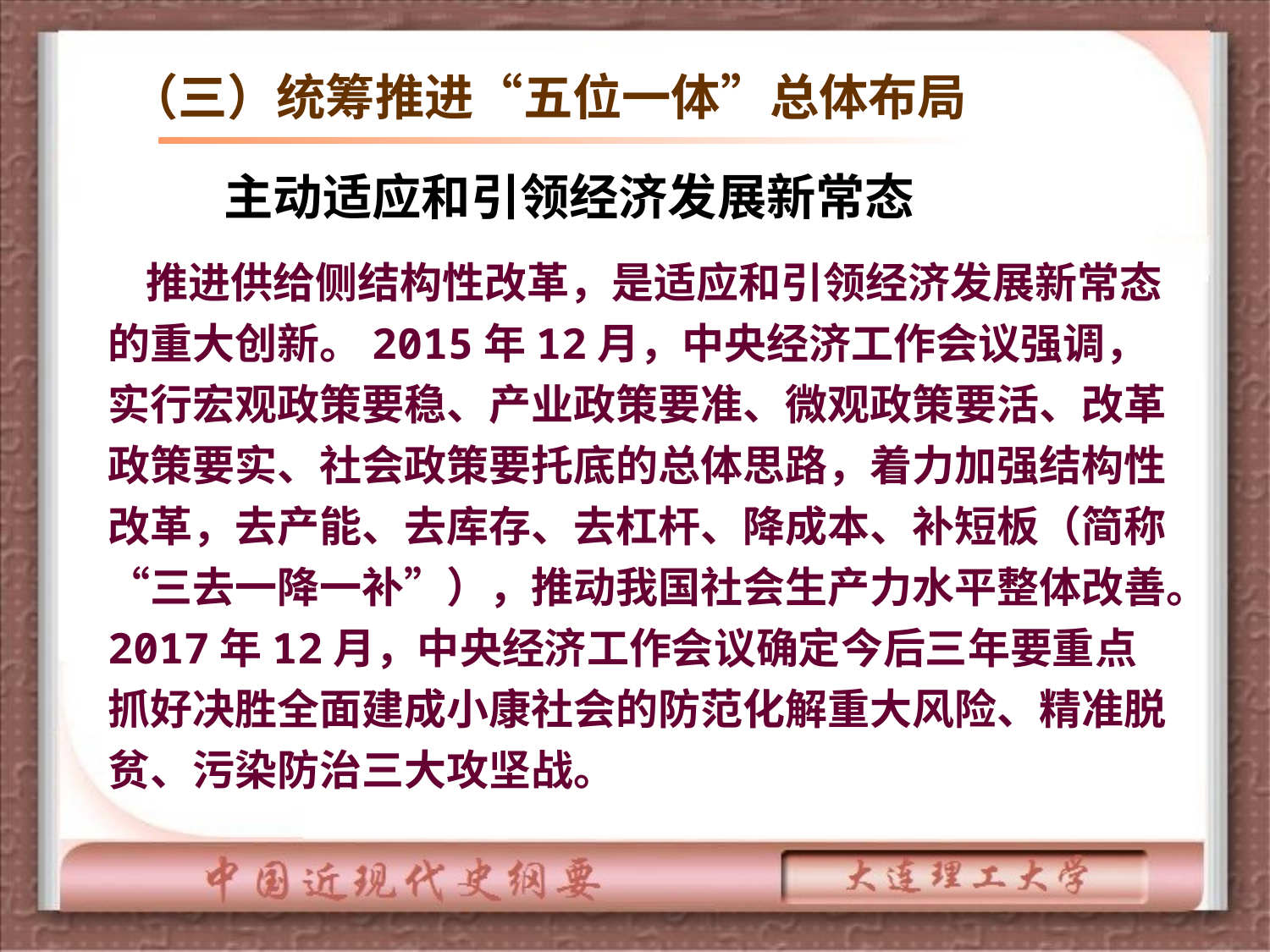

（三）统筹推进“五位一体”总体布局

主动适应和引领经济发展新常态
   推进供给侧结构性改革，是适应和引领经济发展新常态的重大创新。2015年12月，中央经济工作会议强调，实行宏观政策要稳、产业政策要准、微观政策要活、改革政策要实、社会政策要托底的总体思路，着力加强结构性改革，去产能、去库存、去杠杆、降成本、补短板（简称“三去一降一补”），推动我国社会生产力水平整体改善。2017年12月，中央经济工作会议确定今后三年要重点抓好决胜全面建成小康社会的防范化解重大风险、精准脱贫、污染防治三大攻坚战。